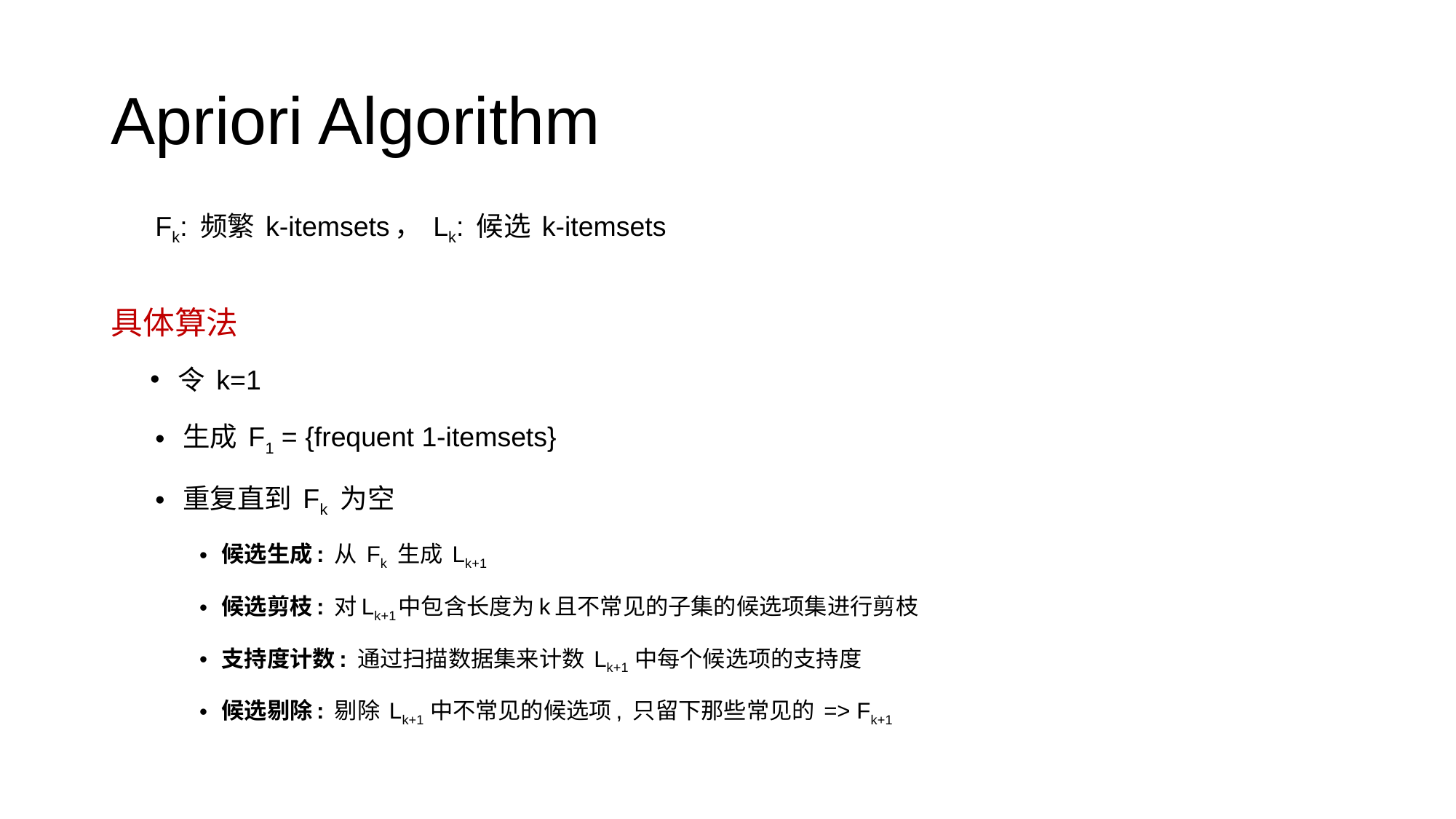

# Apriori Algorithm
Fk: 频繁 k-itemsets， Lk: 候选 k-itemsets

具体算法
令 k=1
生成 F1 = {frequent 1-itemsets}
重复直到 Fk 为空
候选生成: 从 Fk 生成 Lk+1
候选剪枝: 对Lk+1中包含长度为k且不常见的子集的候选项集进行剪枝
支持度计数: 通过扫描数据集来计数 Lk+1 中每个候选项的支持度
候选剔除: 剔除 Lk+1 中不常见的候选项, 只留下那些常见的 => Fk+1